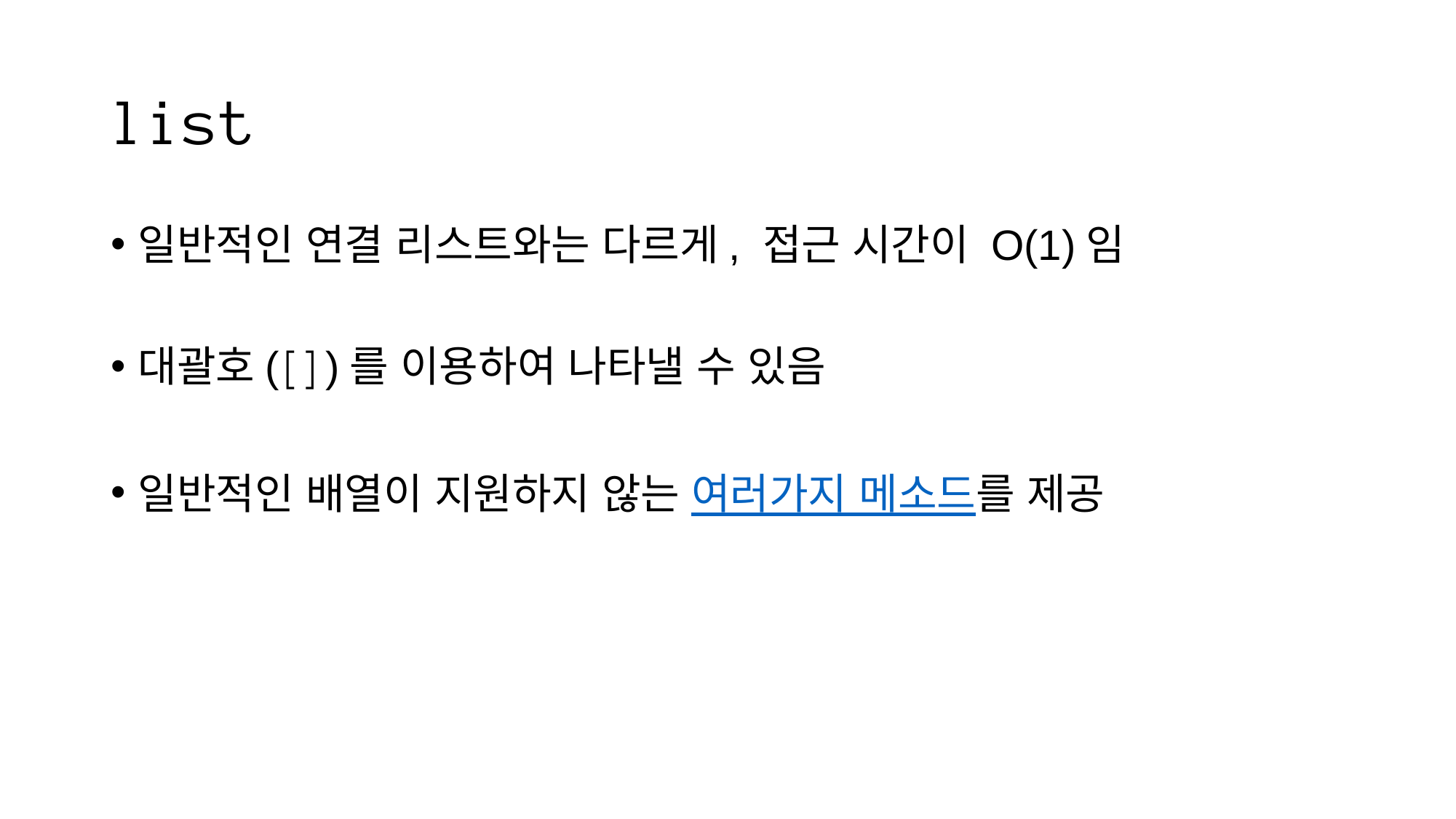

# list
일반적인 연결 리스트와는 다르게, 접근 시간이 O(1)임

대괄호([])를 이용하여 나타낼 수 있음

일반적인 배열이 지원하지 않는 여러가지 메소드를 제공